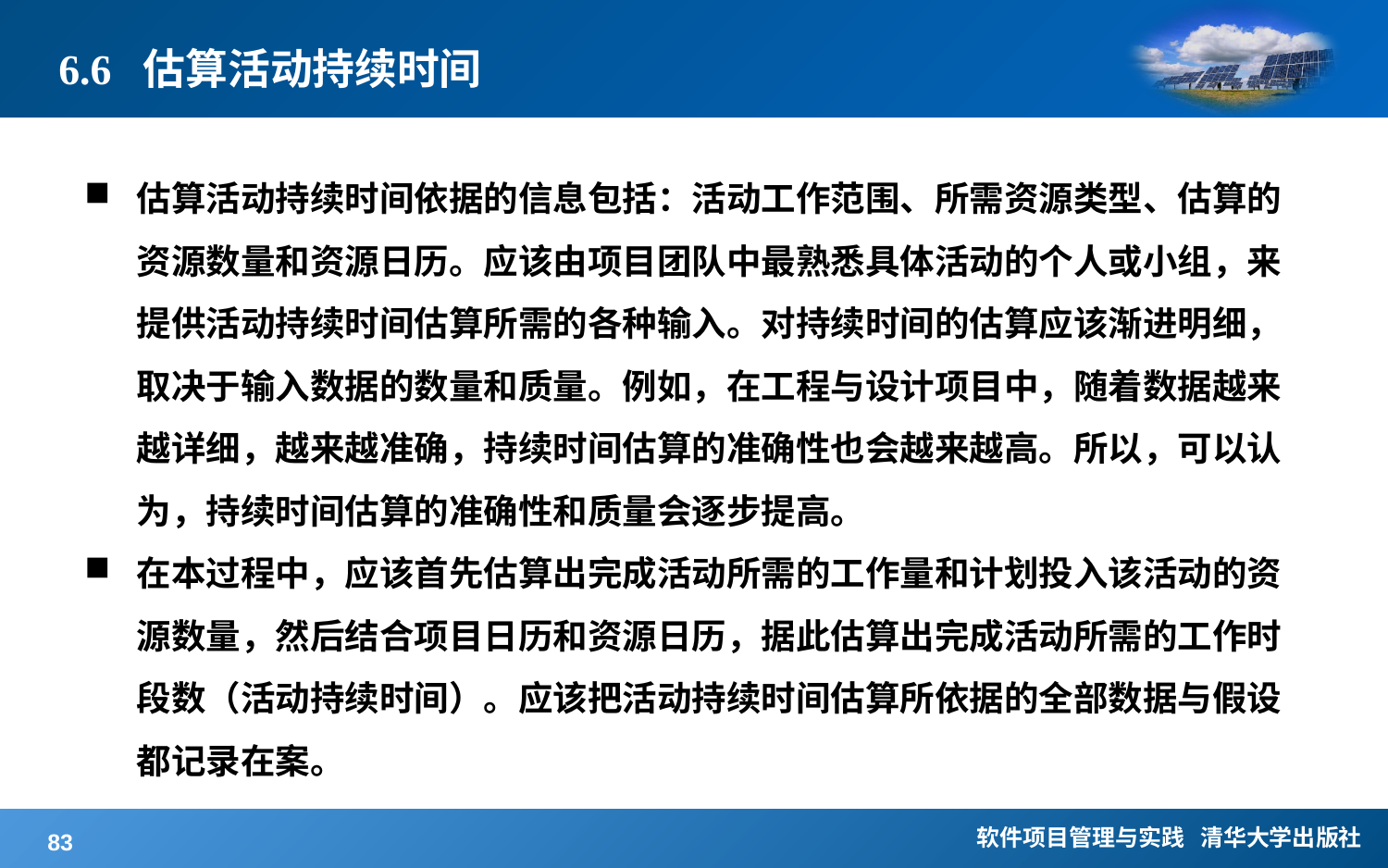

# 6.6  估算活动持续时间
估算活动持续时间依据的信息包括：活动工作范围、所需资源类型、估算的资源数量和资源日历。应该由项目团队中最熟悉具体活动的个人或小组，来提供活动持续时间估算所需的各种输入。对持续时间的估算应该渐进明细，取决于输入数据的数量和质量。例如，在工程与设计项目中，随着数据越来越详细，越来越准确，持续时间估算的准确性也会越来越高。所以，可以认为，持续时间估算的准确性和质量会逐步提高。
在本过程中，应该首先估算出完成活动所需的工作量和计划投入该活动的资源数量，然后结合项目日历和资源日历，据此估算出完成活动所需的工作时段数（活动持续时间）。应该把活动持续时间估算所依据的全部数据与假设都记录在案。